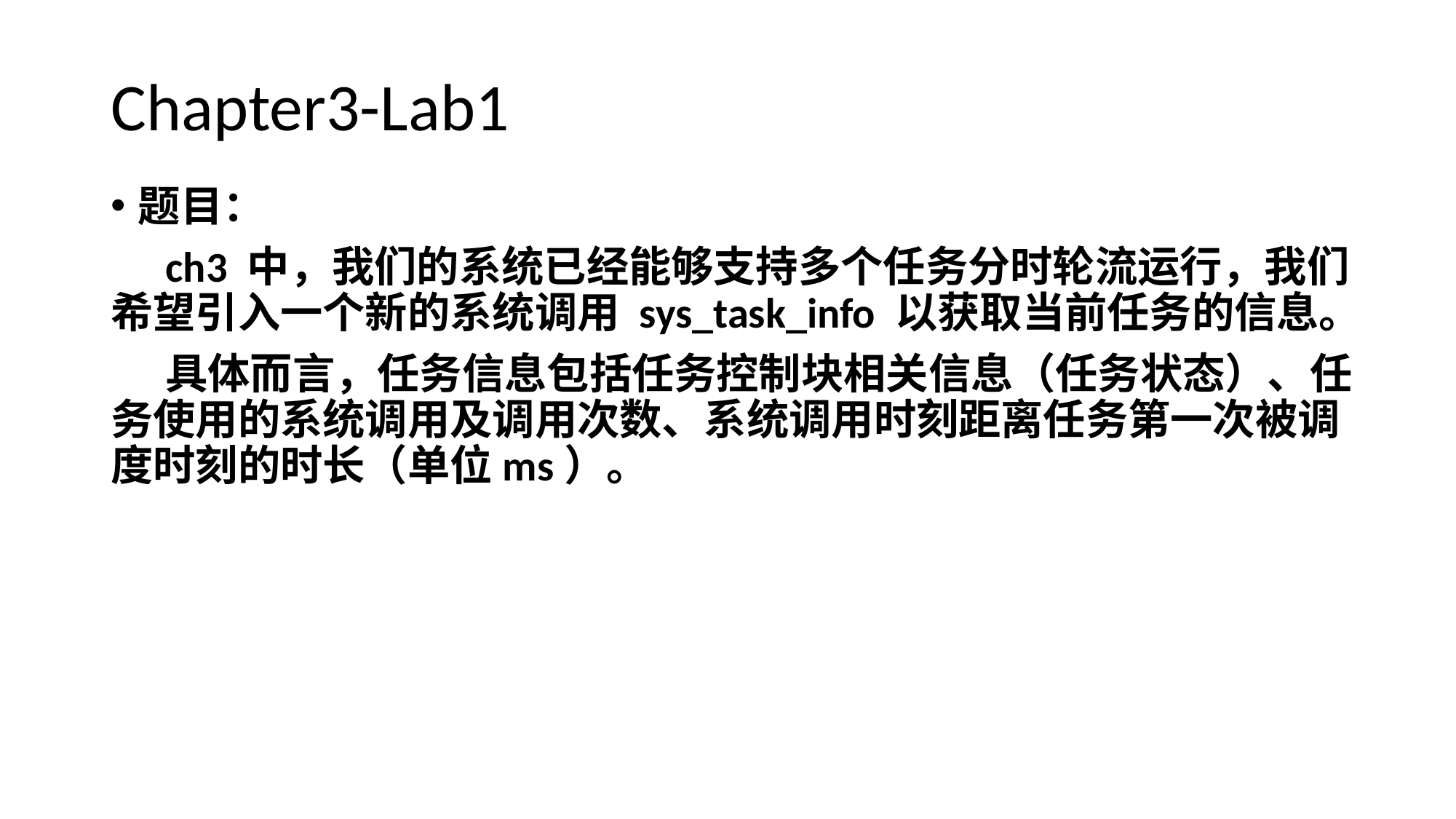

# Chapter3-Lab1
题目：
ch3 中，我们的系统已经能够支持多个任务分时轮流运行，我们希望引入一个新的系统调用 sys_task_info 以获取当前任务的信息。
具体而言，任务信息包括任务控制块相关信息（任务状态）、任务使用的系统调用及调用次数、系统调用时刻距离任务第一次被调度时刻的时长（单位ms）。